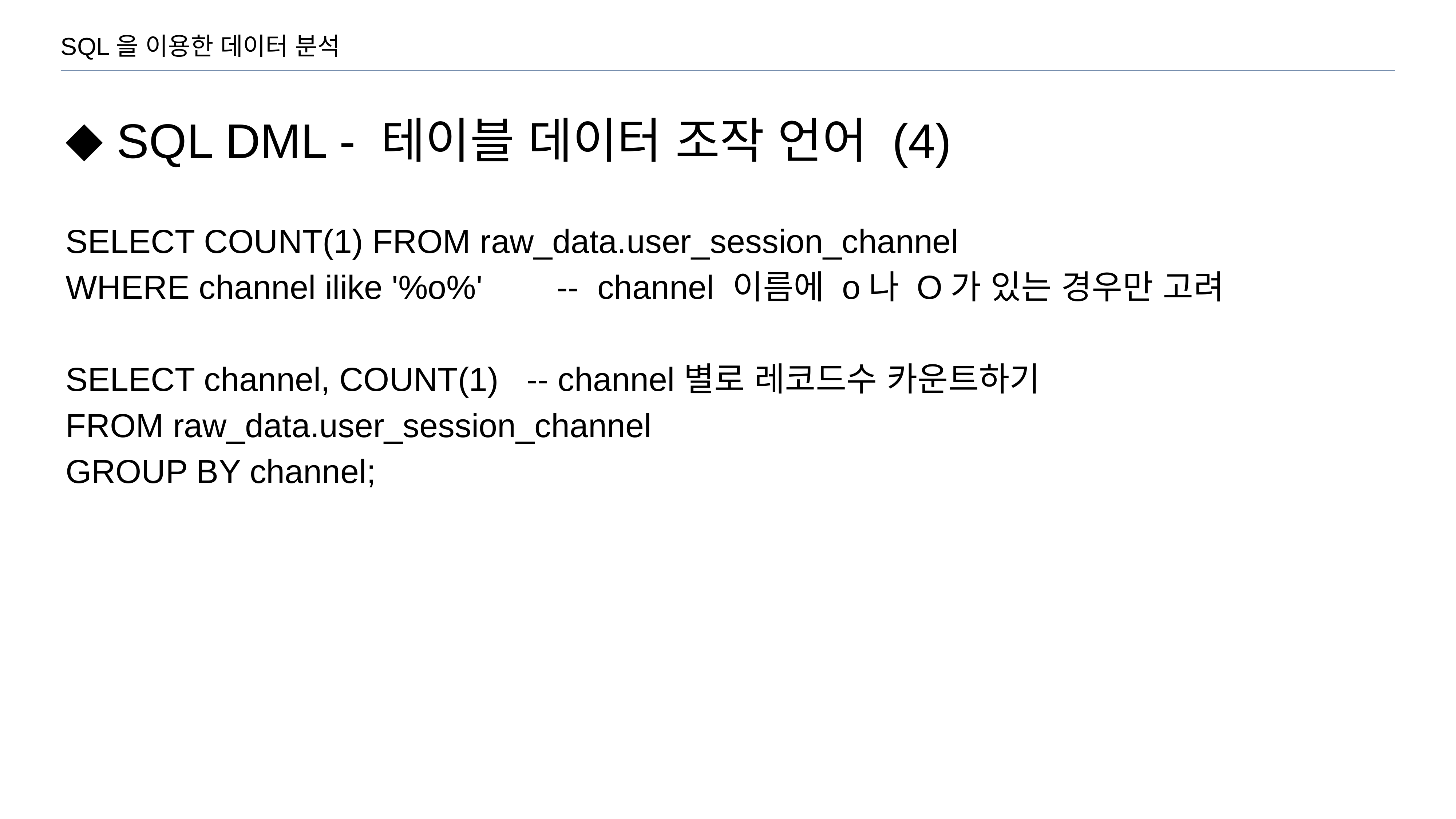

SQL을 이용한 데이터 분석
SQL DML - 테이블 데이터 조작 언어 (4)

SELECT COUNT(1) FROM raw_data.user_session_channel
WHERE channel ilike '%o%'        --  channel 이름에 o나 O가 있는 경우만 고려

SELECT channel, COUNT(1)   -- channel별로 레코드수 카운트하기
FROM raw_data.user_session_channel
GROUP BY channel;